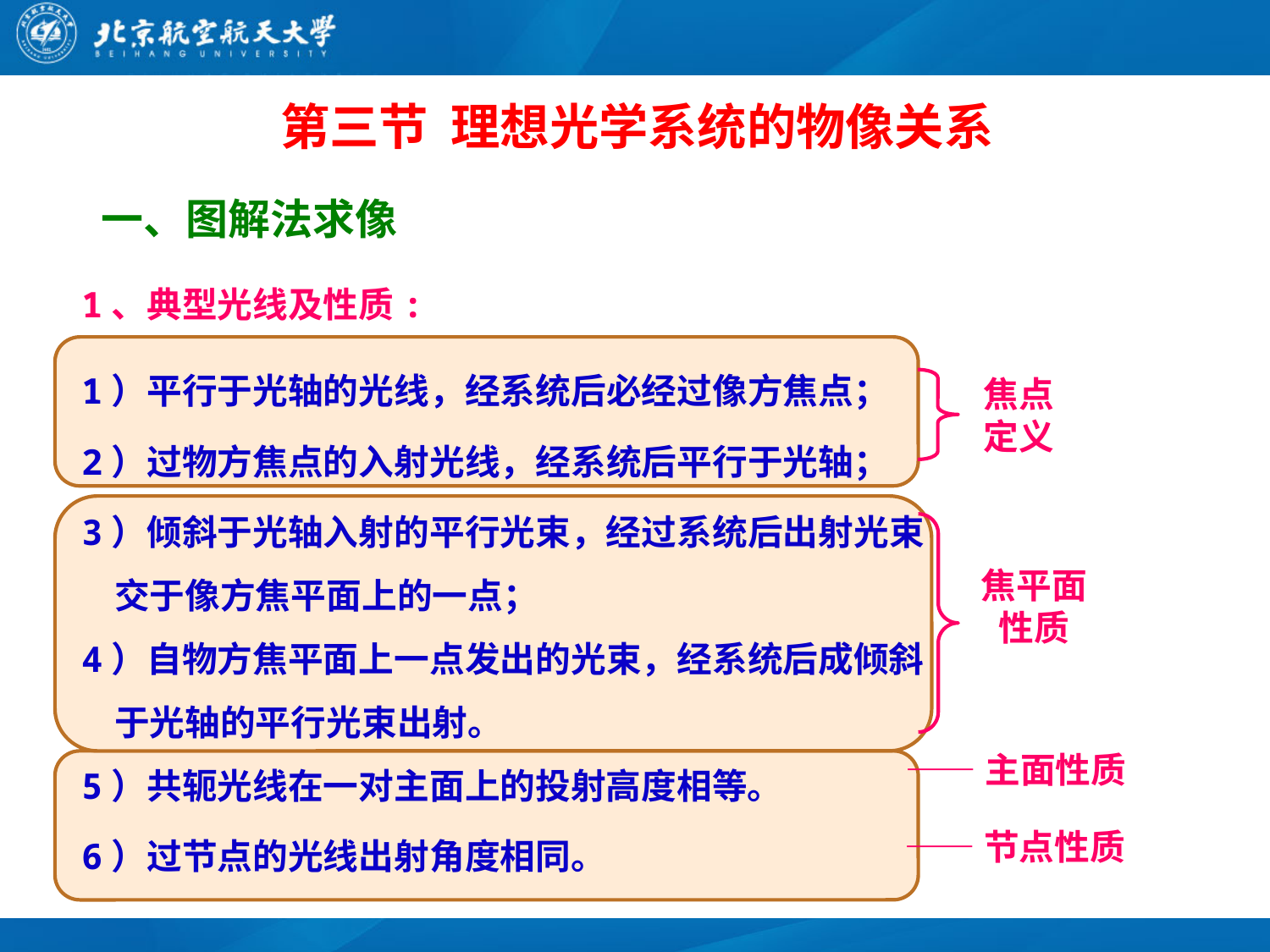

# 第三节  理想光学系统的物像关系
一、图解法求像
1、典型光线及性质:

1）平行于光轴的光线，经系统后必经过像方焦点；
2）过物方焦点的入射光线，经系统后平行于光轴；
3）倾斜于光轴入射的平行光束，经过系统后出射光束
   交于像方焦平面上的一点；
4）自物方焦平面上一点发出的光束，经系统后成倾斜
   于光轴的平行光束出射。
5）共轭光线在一对主面上的投射高度相等。
6）过节点的光线出射角度相同。
焦点
定义

焦平面
性质
——主面性质

——节点性质